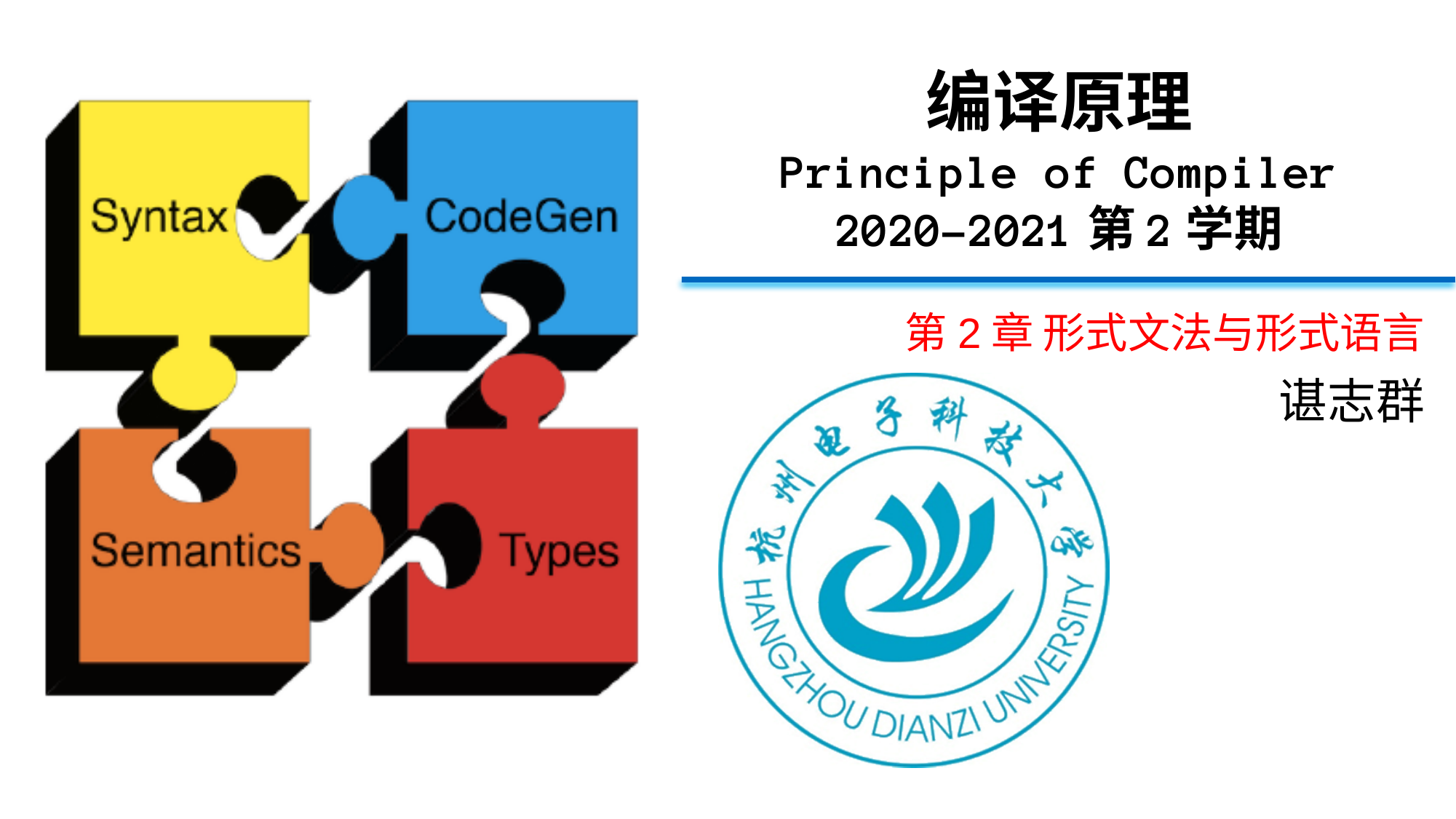

# 编译原理 Principle of Compiler 2020-2021第2学期
第2章 形式文法与形式语言
谌志群